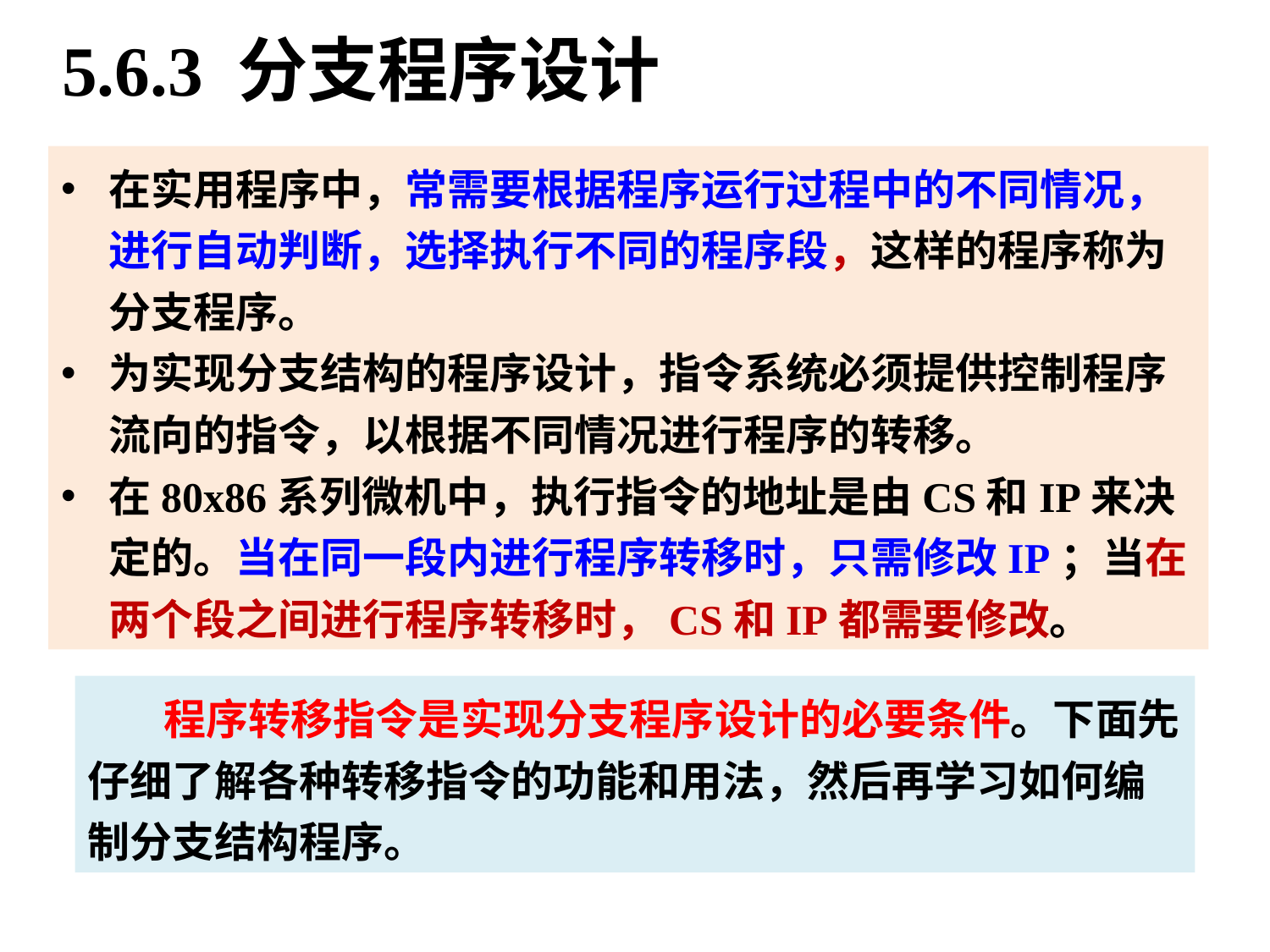

5.6.3 分支程序设计
在实用程序中，常需要根据程序运行过程中的不同情况，进行自动判断，选择执行不同的程序段，这样的程序称为分支程序。
为实现分支结构的程序设计，指令系统必须提供控制程序流向的指令，以根据不同情况进行程序的转移。
在80x86系列微机中，执行指令的地址是由CS和IP来决定的。当在同一段内进行程序转移时，只需修改IP；当在两个段之间进行程序转移时，CS和IP都需要修改。
       程序转移指令是实现分支程序设计的必要条件。下面先仔细了解各种转移指令的功能和用法，然后再学习如何编制分支结构程序。
68